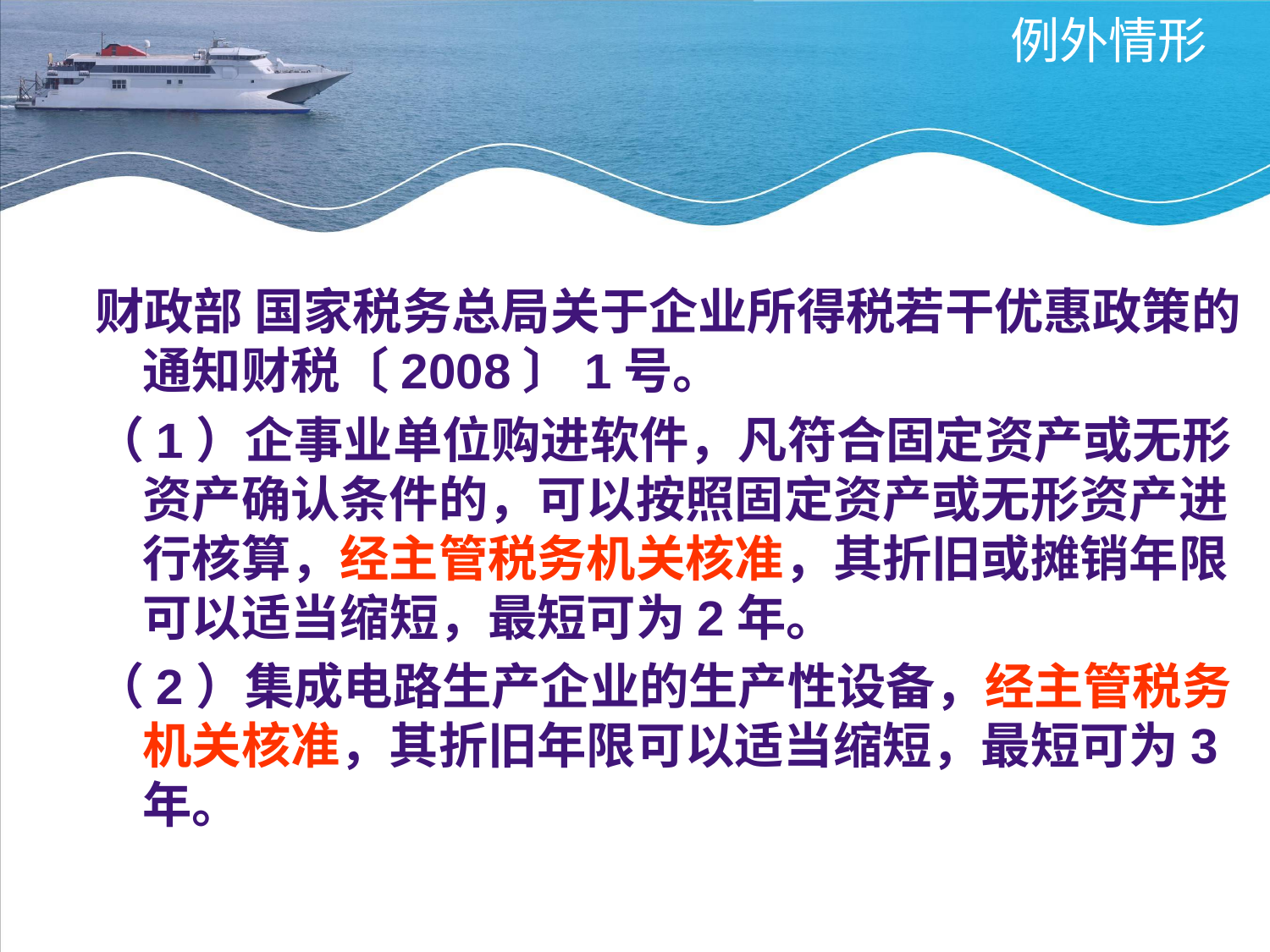

# 例外情形
财政部 国家税务总局关于企业所得税若干优惠政策的通知财税〔2008〕1号。
（1）企事业单位购进软件，凡符合固定资产或无形资产确认条件的，可以按照固定资产或无形资产进行核算，经主管税务机关核准，其折旧或摊销年限可以适当缩短，最短可为2年。
（2）集成电路生产企业的生产性设备，经主管税务机关核准，其折旧年限可以适当缩短，最短可为3年。